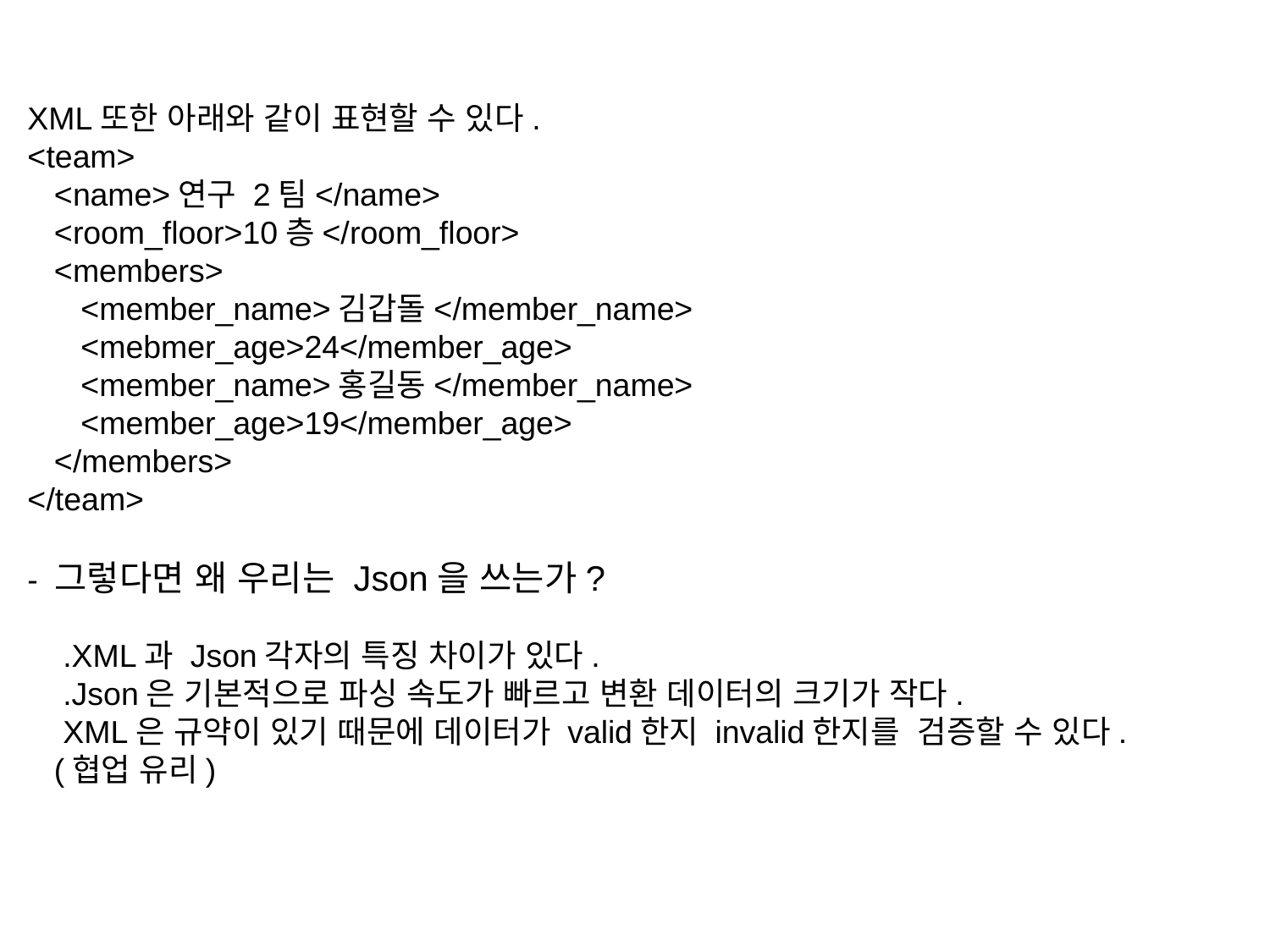

XML또한 아래와 같이 표현할 수 있다.
<team>
   <name>연구 2팀</name>
   <room_floor>10층</room_floor>
   <members>
      <member_name>김갑돌</member_name>
      <mebmer_age>24</member_age>
      <member_name>홍길동</member_name>
      <member_age>19</member_age>
   </members>
</team>

- 그렇다면 왜 우리는 Json을 쓰는가?

    .XML과 Json각자의 특징 차이가 있다.
    .Json은 기본적으로 파싱 속도가 빠르고 변환 데이터의 크기가 작다.
    XML은 규약이 있기 때문에 데이터가 valid한지 invalid한지를  검증할 수 있다.
   (협업 유리)